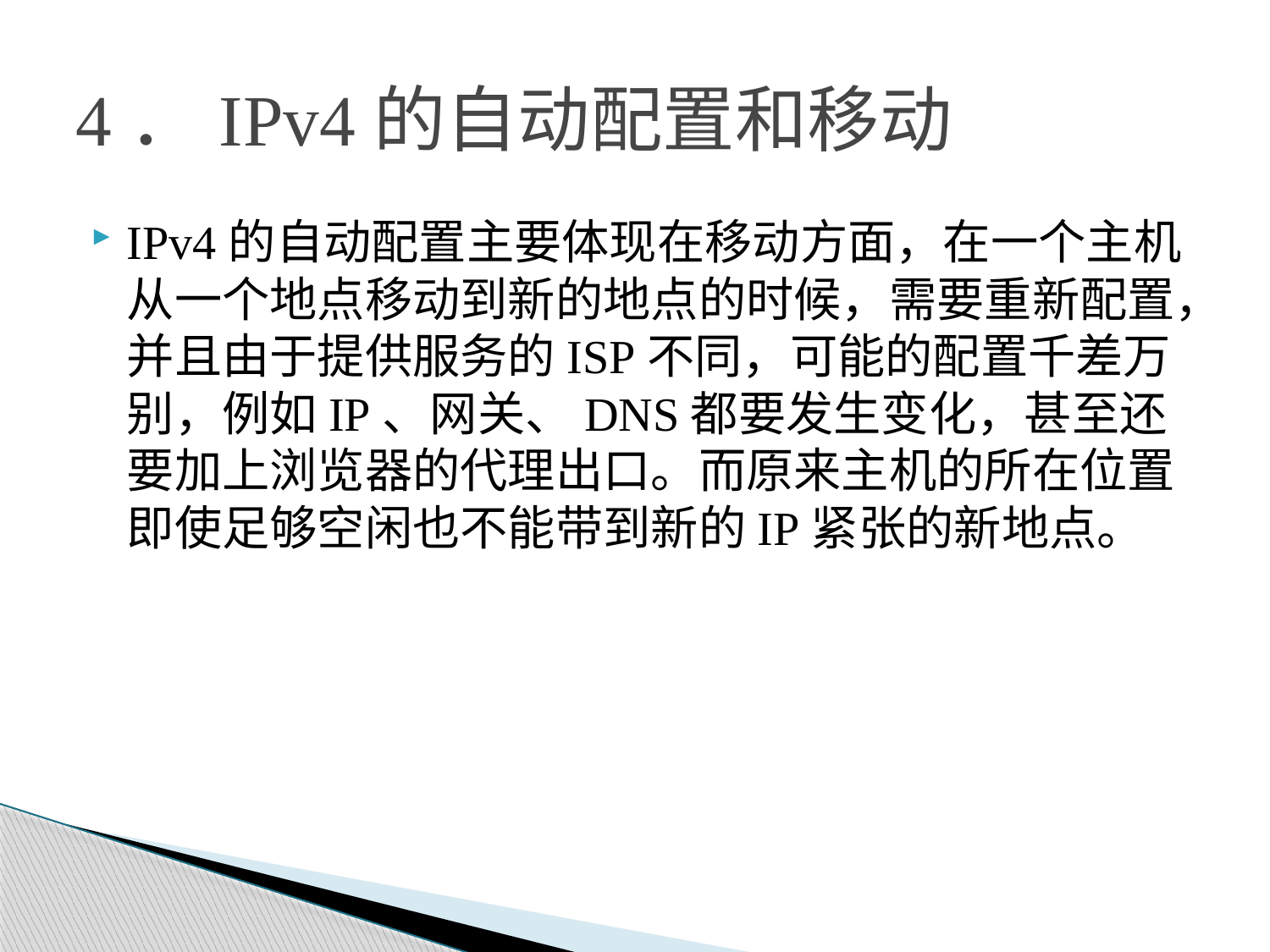

# 4．IPv4的自动配置和移动
IPv4的自动配置主要体现在移动方面，在一个主机从一个地点移动到新的地点的时候，需要重新配置，并且由于提供服务的ISP不同，可能的配置千差万别，例如IP、网关、DNS都要发生变化，甚至还要加上浏览器的代理出口。而原来主机的所在位置即使足够空闲也不能带到新的IP紧张的新地点。